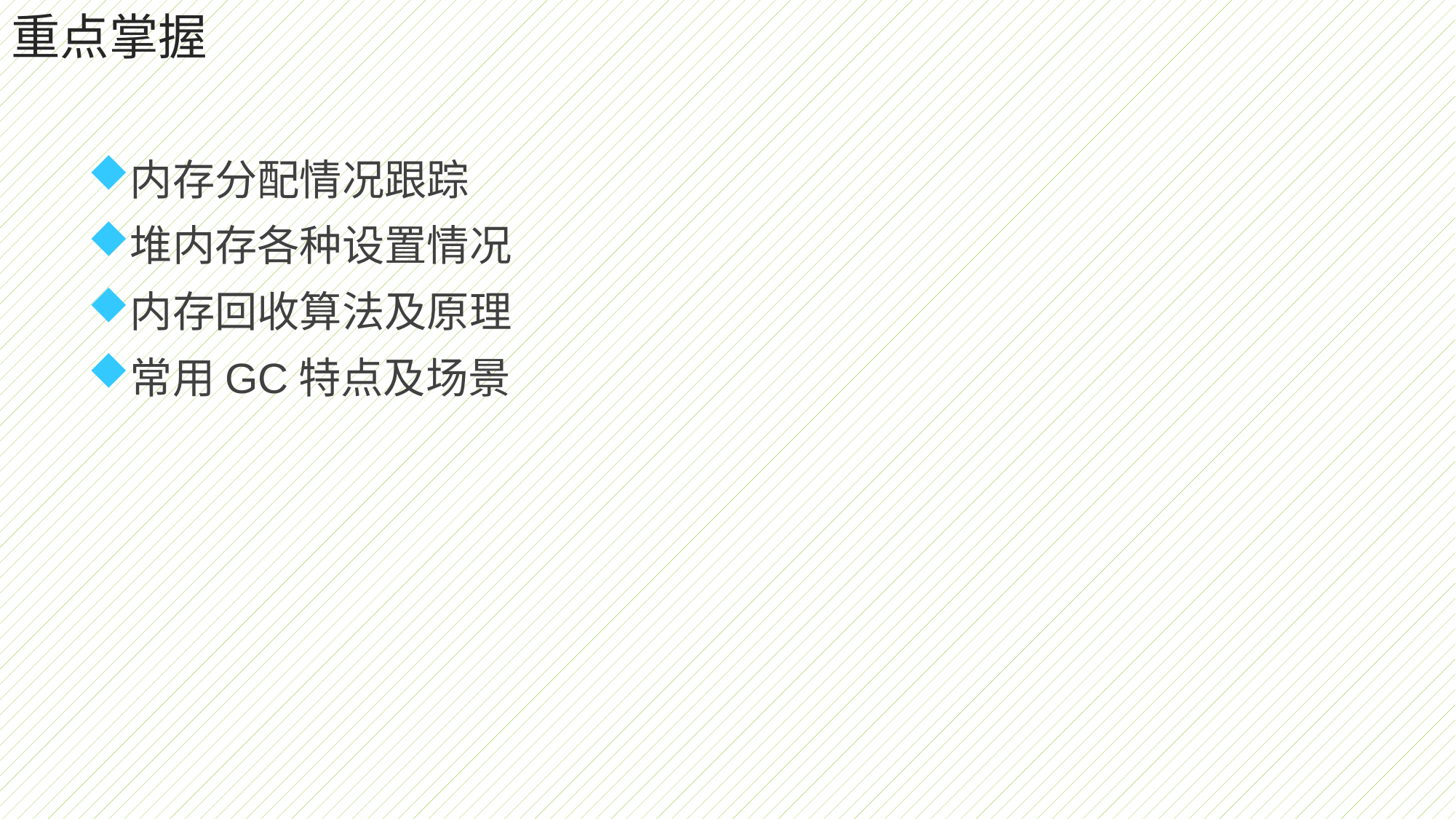

# 重点掌握
内存分配情况跟踪
堆内存各种设置情况
内存回收算法及原理
常用GC特点及场景